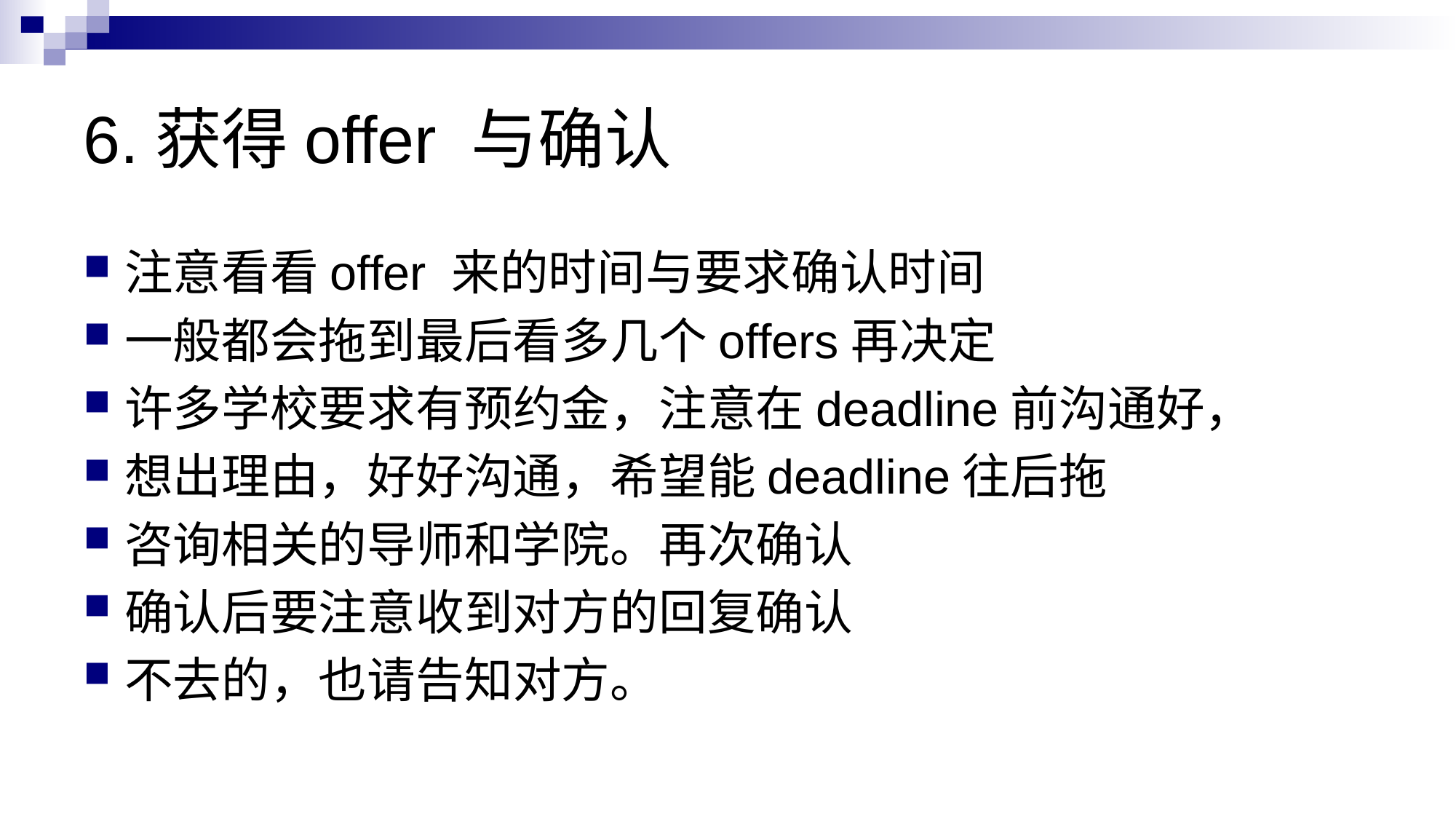

# 6.获得offer 与确认
注意看看offer 来的时间与要求确认时间
一般都会拖到最后看多几个offers再决定
许多学校要求有预约金，注意在deadline前沟通好，
想出理由，好好沟通，希望能deadline往后拖
咨询相关的导师和学院。再次确认
确认后要注意收到对方的回复确认
不去的，也请告知对方。